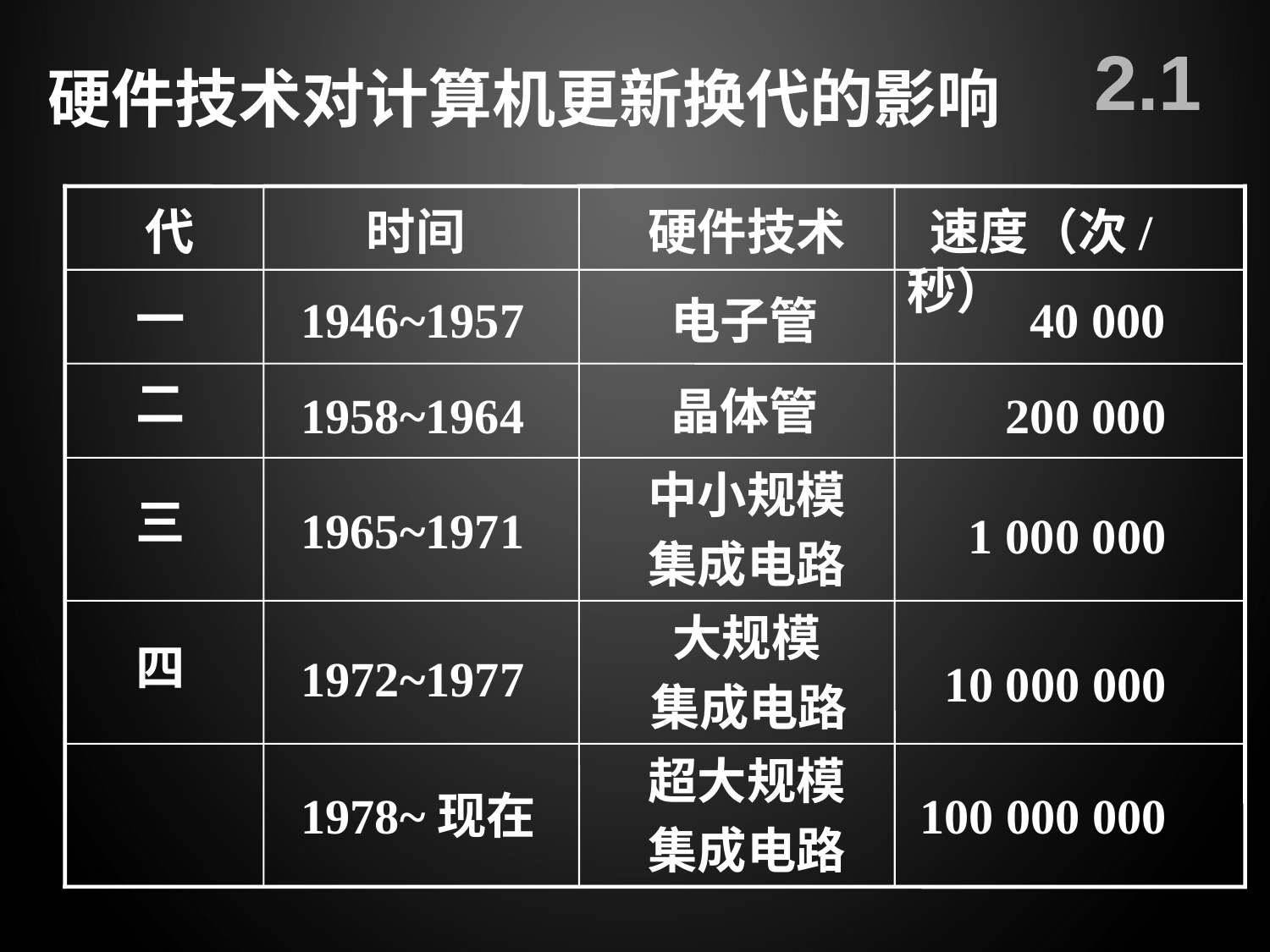

2.1
硬件技术对计算机更新换代的影响

     代
       时间
    硬件技术
 速度（次/秒）

一
  1946~1957
          40 000
      电子管

二
      晶体管
  1958~1964
        200 000

    中小规模
    集成电路
三
  1965~1971
     1 000 000

      大规模
    集成电路
四
  1972~1977
   10 000 000

    超大规模
    集成电路
  1978~现在
 100 000 000